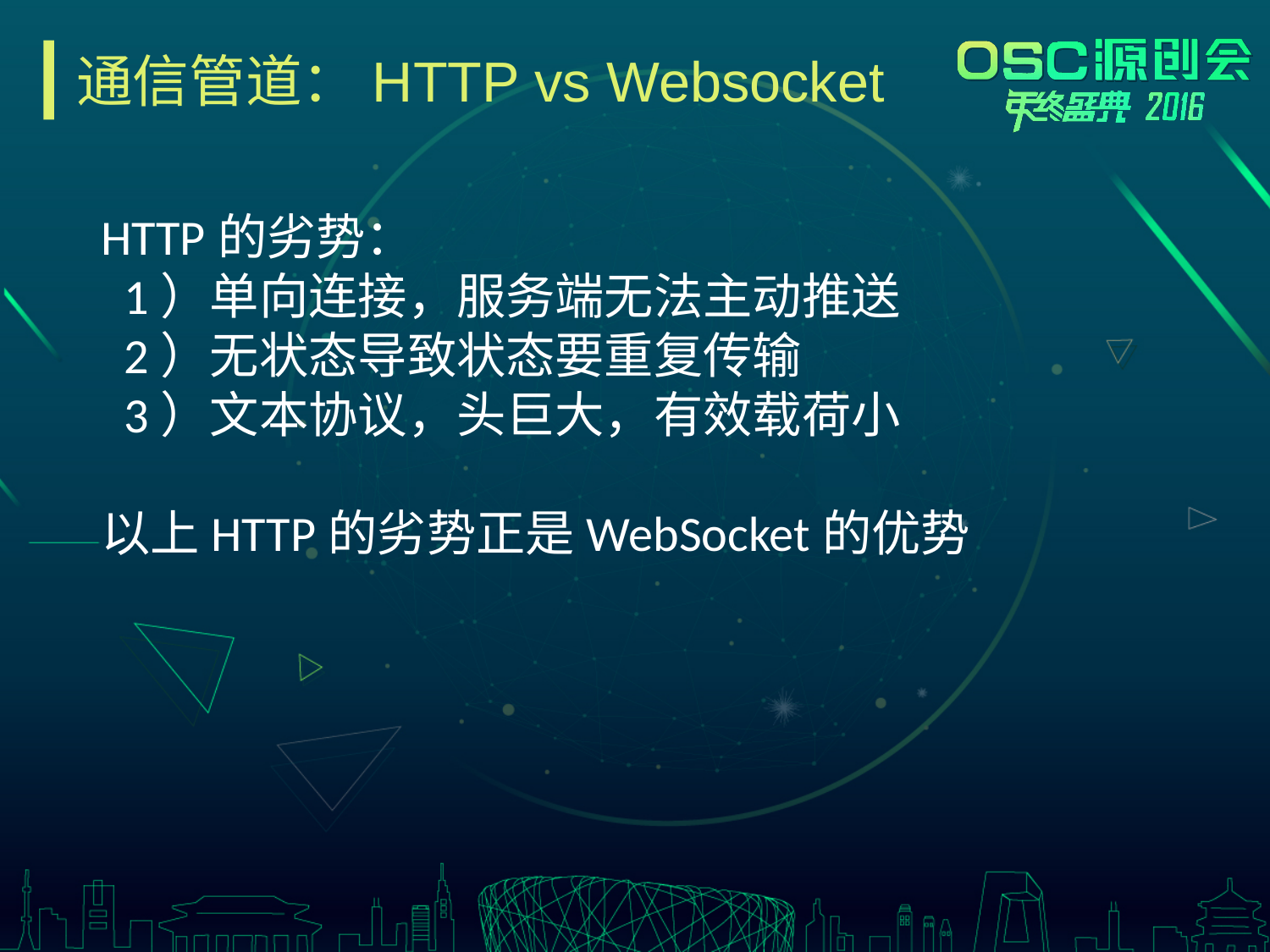

# 通信管道：HTTP vs Websocket
HTTP的劣势：
	1）单向连接，服务端无法主动推送
	2）无状态导致状态要重复传输
	3）文本协议，头巨大，有效载荷小

以上HTTP的劣势正是WebSocket的优势